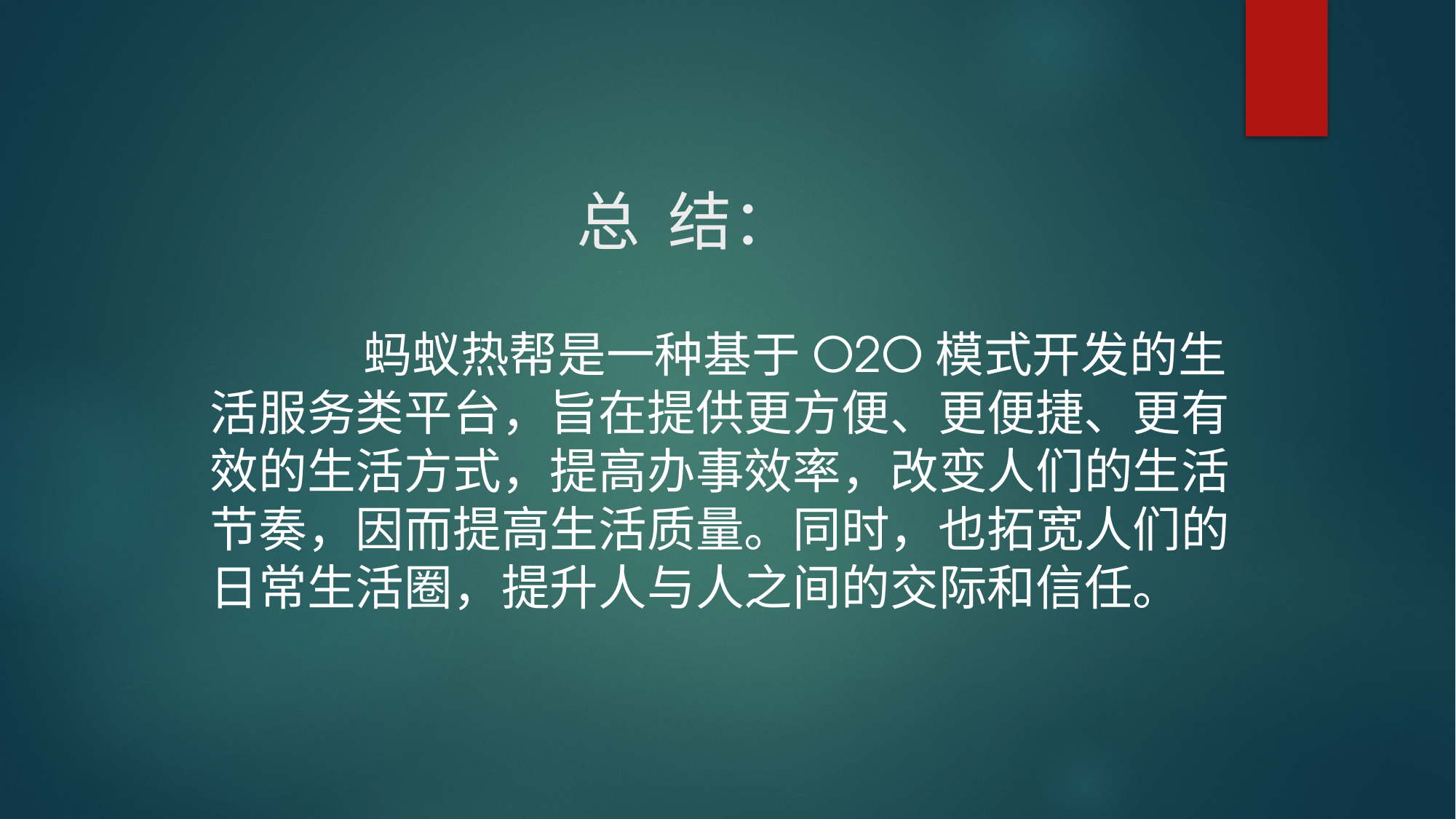

# 总  结：
	   蚂蚁热帮是一种基于O2O模式开发的生活服务类平台，旨在提供更方便、更便捷、更有效的生活方式，提高办事效率，改变人们的生活节奏，因而提高生活质量。同时，也拓宽人们的日常生活圈，提升人与人之间的交际和信任。